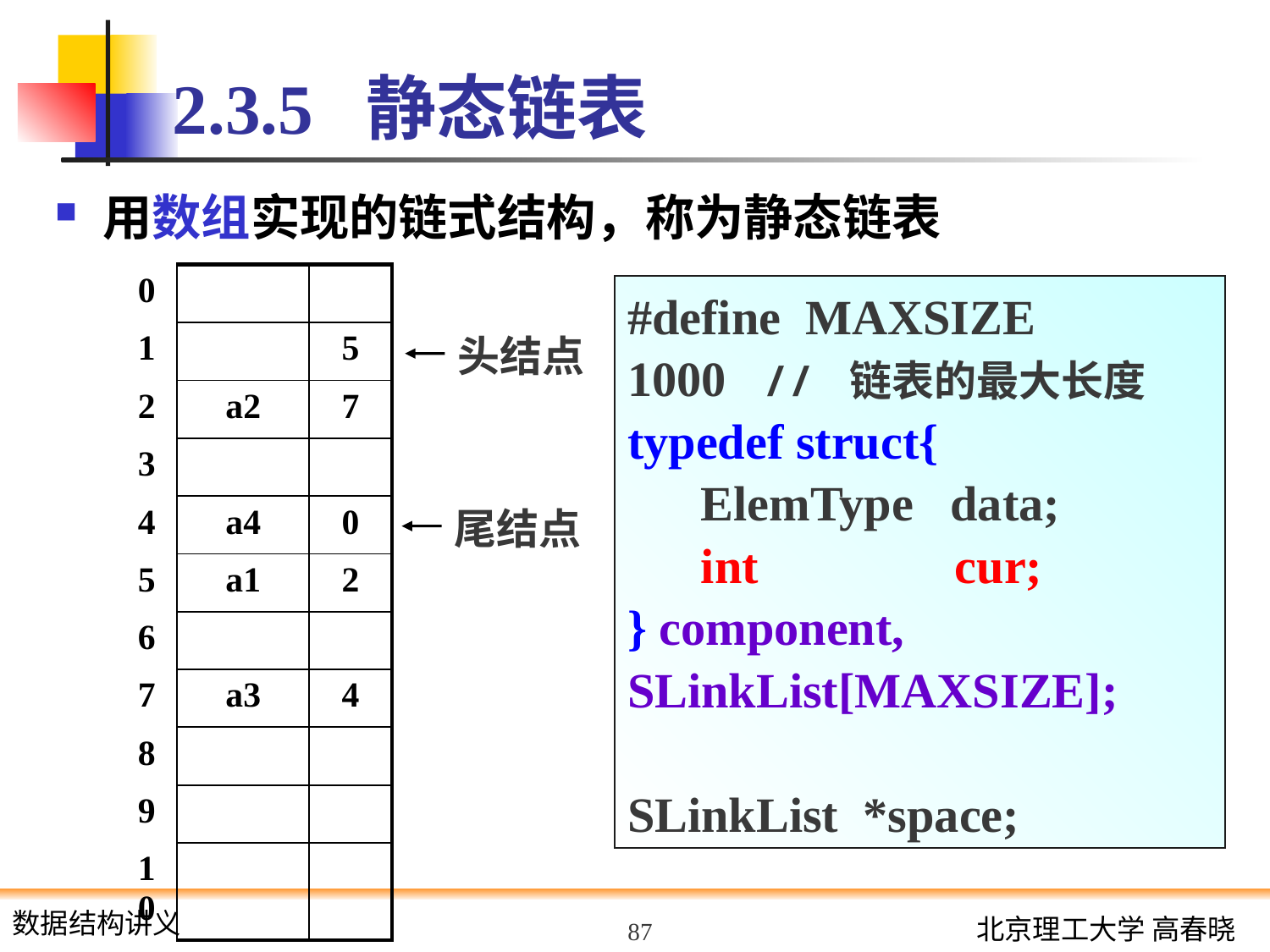

# 2.3.5  静态链表
用数组实现的链式结构，称为静态链表

| 0 |  |  |
| --- | --- | --- |
| 1 |  | 5 |
| 2 | a2 | 7 |
| 3 |  |  |
| 4 | a4 | 0 |
| 5 | a1 | 2 |
| 6 |  |  |
| 7 | a3 | 4 |
| 8 |  |  |
| 9 |  |  |
| 10 |  |  |
#define  MAXSIZE   1000   // 链表的最大长度
typedef struct{
      ElemType   data;
      int                cur;
} component, SLinkList[MAXSIZE];

SLinkList  *space;
头结点

尾结点

87